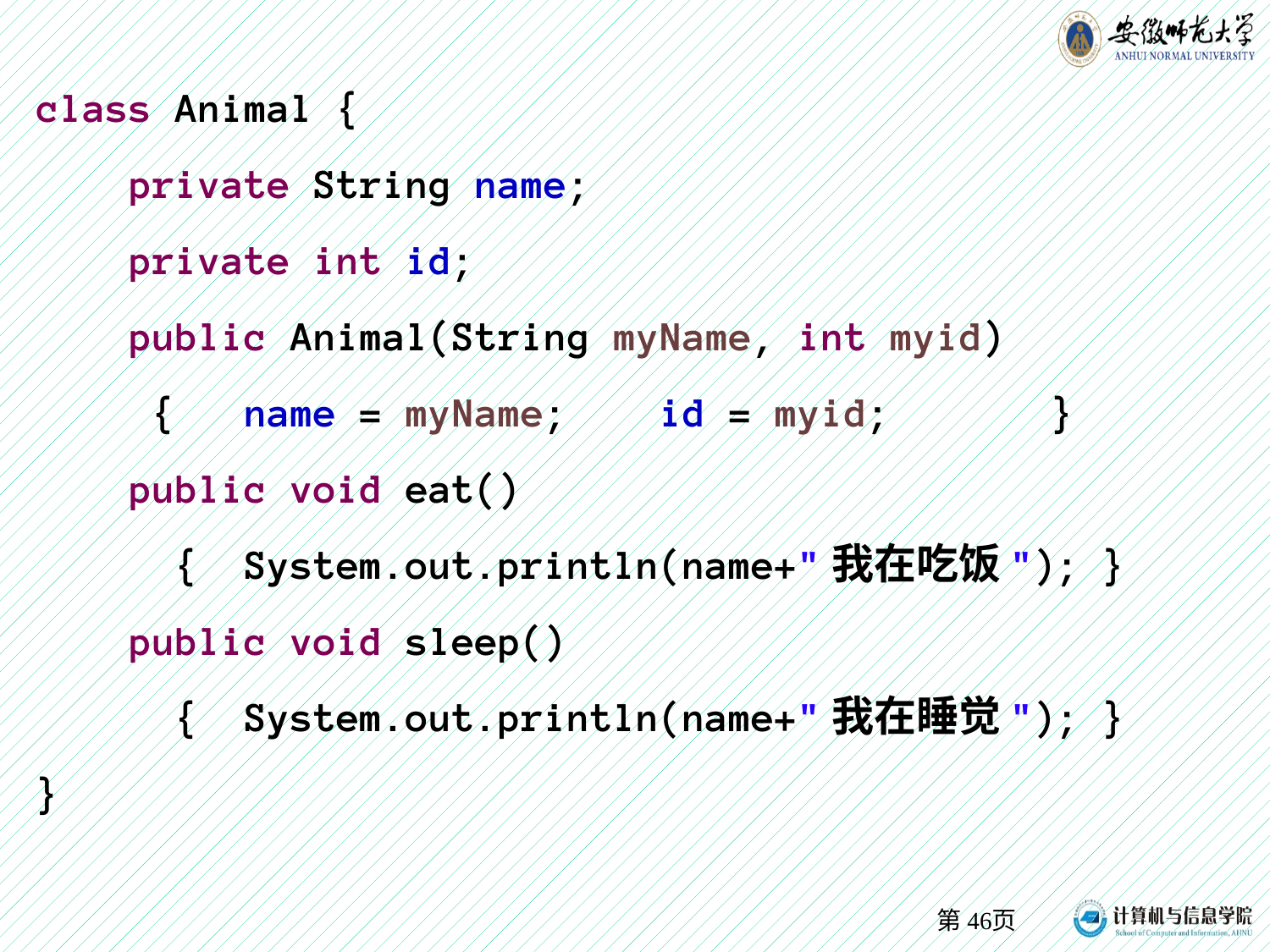

class Animal {
    private String name;
    private int id;
    public Animal(String myName, int myid)
     {   name = myName;    id = myid;       }
    public void eat()
      {  System.out.println(name+"我在吃饭"); }
    public void sleep()
      {  System.out.println(name+"我在睡觉"); }
}
第46页